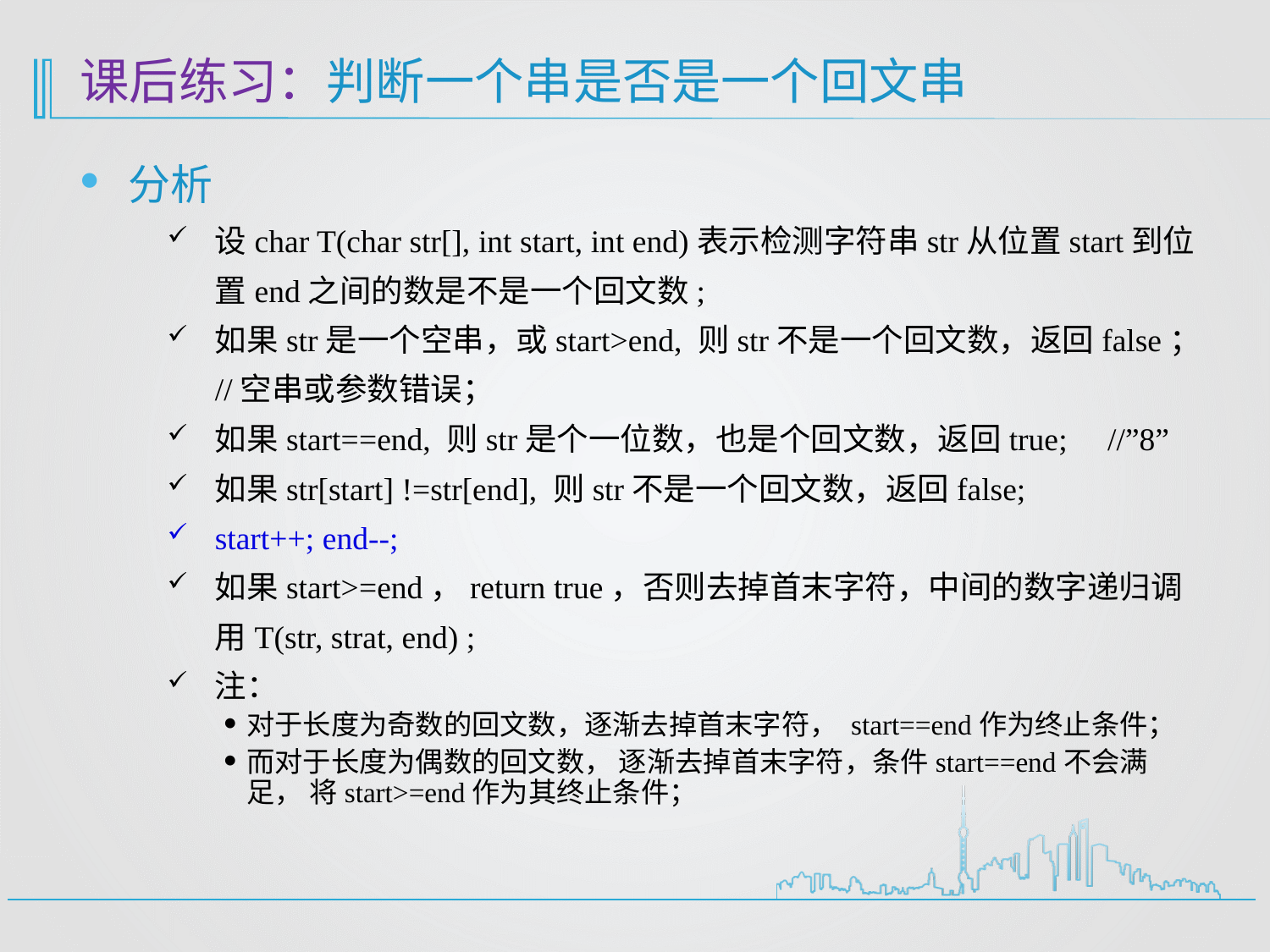

# 课后练习：判断一个串是否是一个回文串
分析
设char T(char str[], int start, int end)表示检测字符串str从位置start到位置end之间的数是不是一个回文数;
如果str是一个空串，或start>end, 则str不是一个回文数，返回false；//空串或参数错误；
如果start==end, 则str是个一位数，也是个回文数，返回true;     //”8”
如果str[start] !=str[end], 则str不是一个回文数，返回false;
start++; end--;
如果start>=end，return true，否则去掉首末字符，中间的数字递归调用T(str, strat, end) ;
注：
对于长度为奇数的回文数，逐渐去掉首末字符， start==end作为终止条件；
而对于长度为偶数的回文数， 逐渐去掉首末字符，条件start==end不会满足， 将start>=end作为其终止条件；